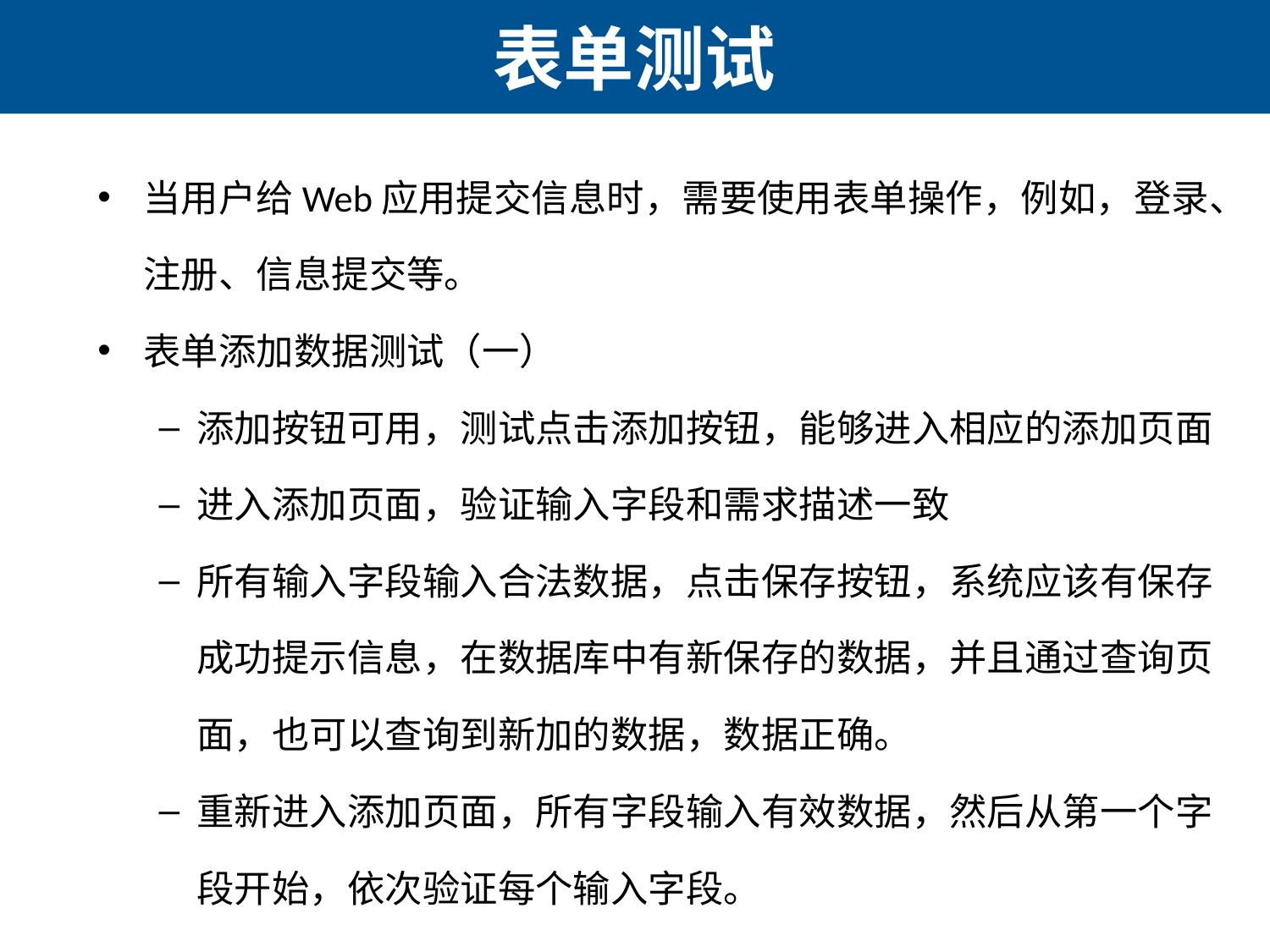

# 表单测试
当用户给Web应用提交信息时，需要使用表单操作，例如，登录、注册、信息提交等。
表单添加数据测试（一）
添加按钮可用，测试点击添加按钮，能够进入相应的添加页面
进入添加页面，验证输入字段和需求描述一致
所有输入字段输入合法数据，点击保存按钮，系统应该有保存成功提示信息，在数据库中有新保存的数据，并且通过查询页面，也可以查询到新加的数据，数据正确。
重新进入添加页面，所有字段输入有效数据，然后从第一个字段开始，依次验证每个输入字段。